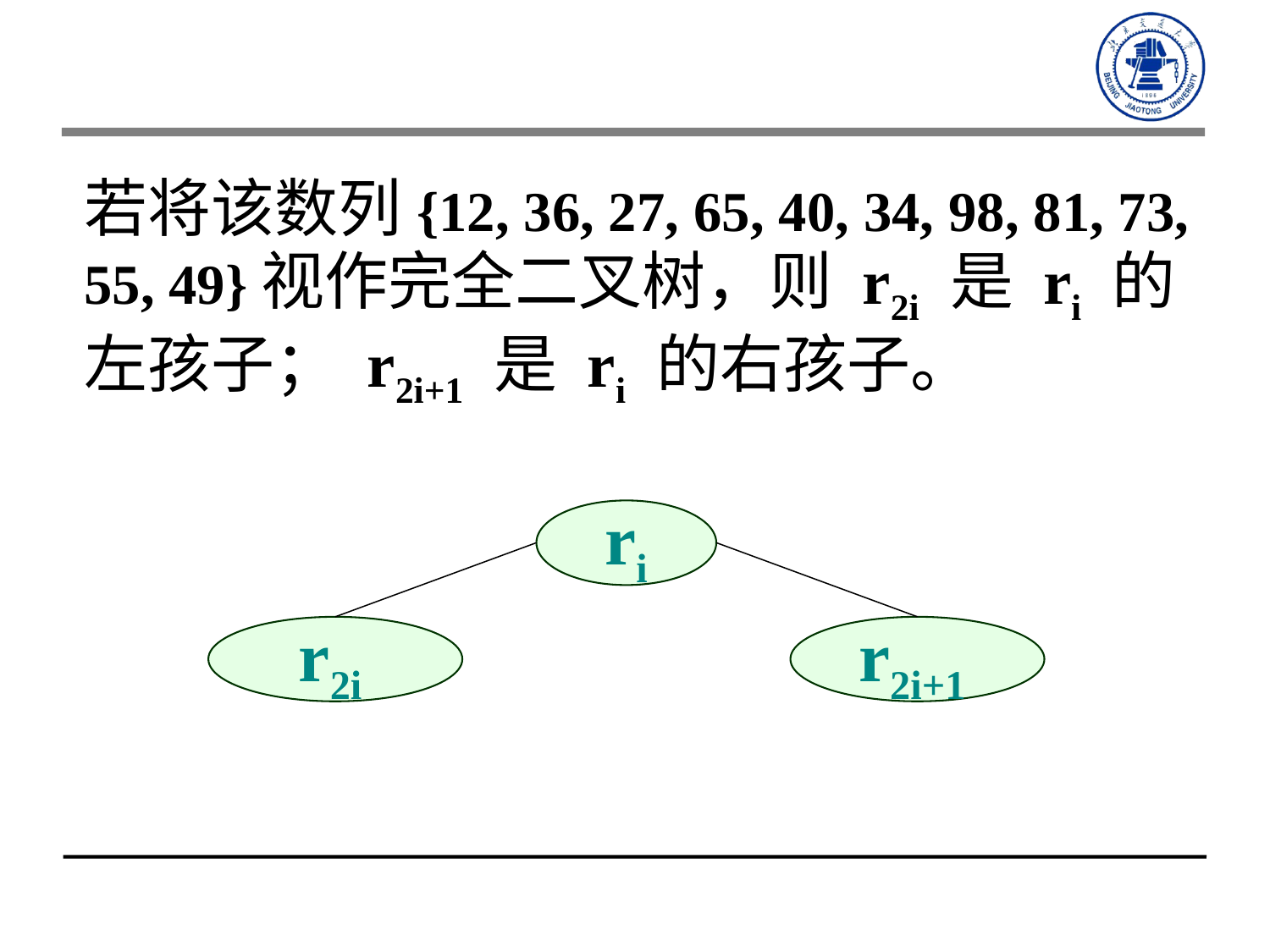

若将该数列{12, 36, 27, 65, 40, 34, 98, 81, 73, 55, 49}视作完全二叉树，则 r2i 是 ri 的左孩子； r2i+1 是 ri 的右孩子。
ri

r2i
r2i+1